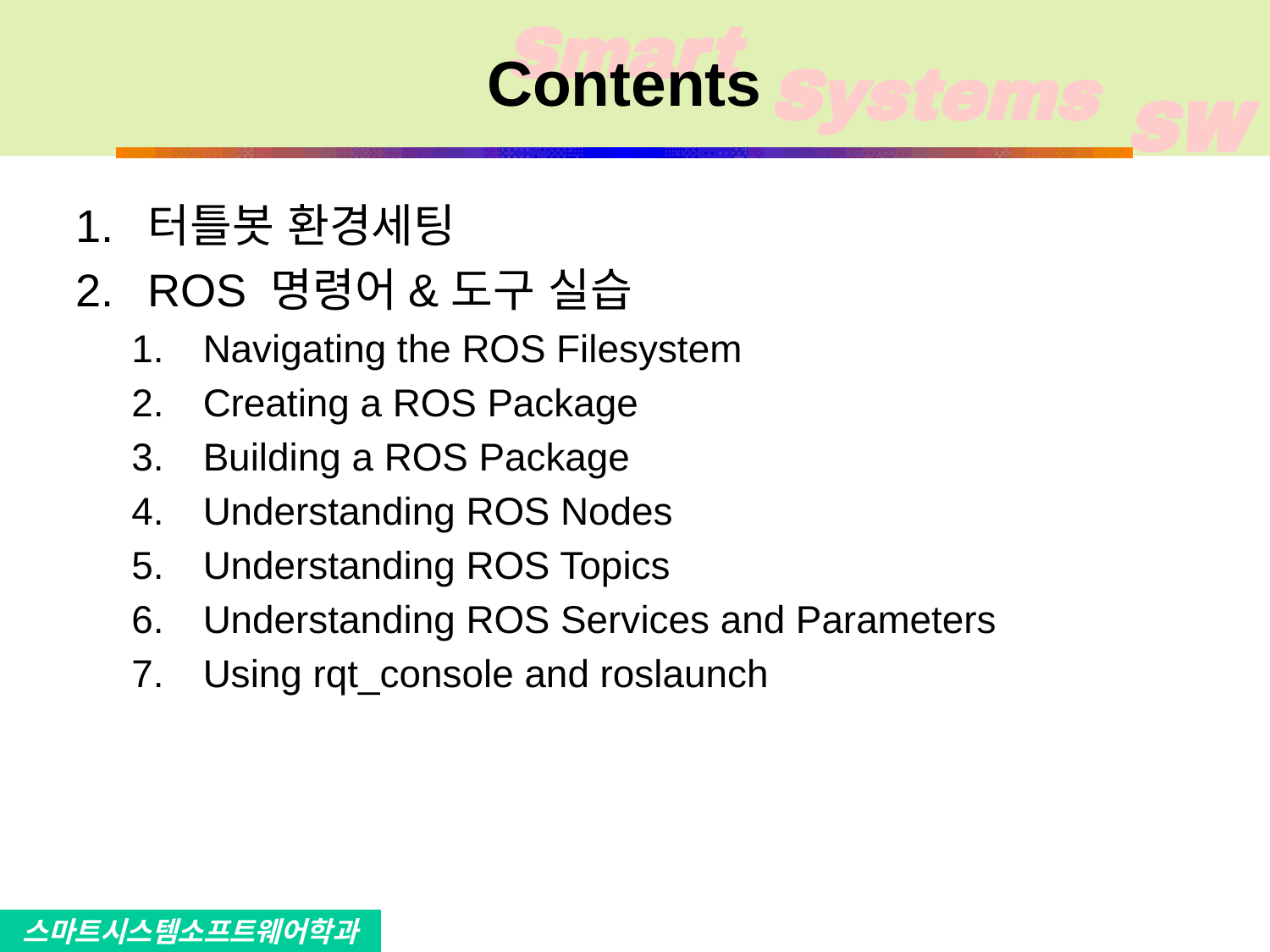

# Contents
터틀봇 환경세팅
ROS 명령어&도구 실습
Navigating the ROS Filesystem
Creating a ROS Package
Building a ROS Package
Understanding ROS Nodes
Understanding ROS Topics
Understanding ROS Services and Parameters
Using rqt_console and roslaunch